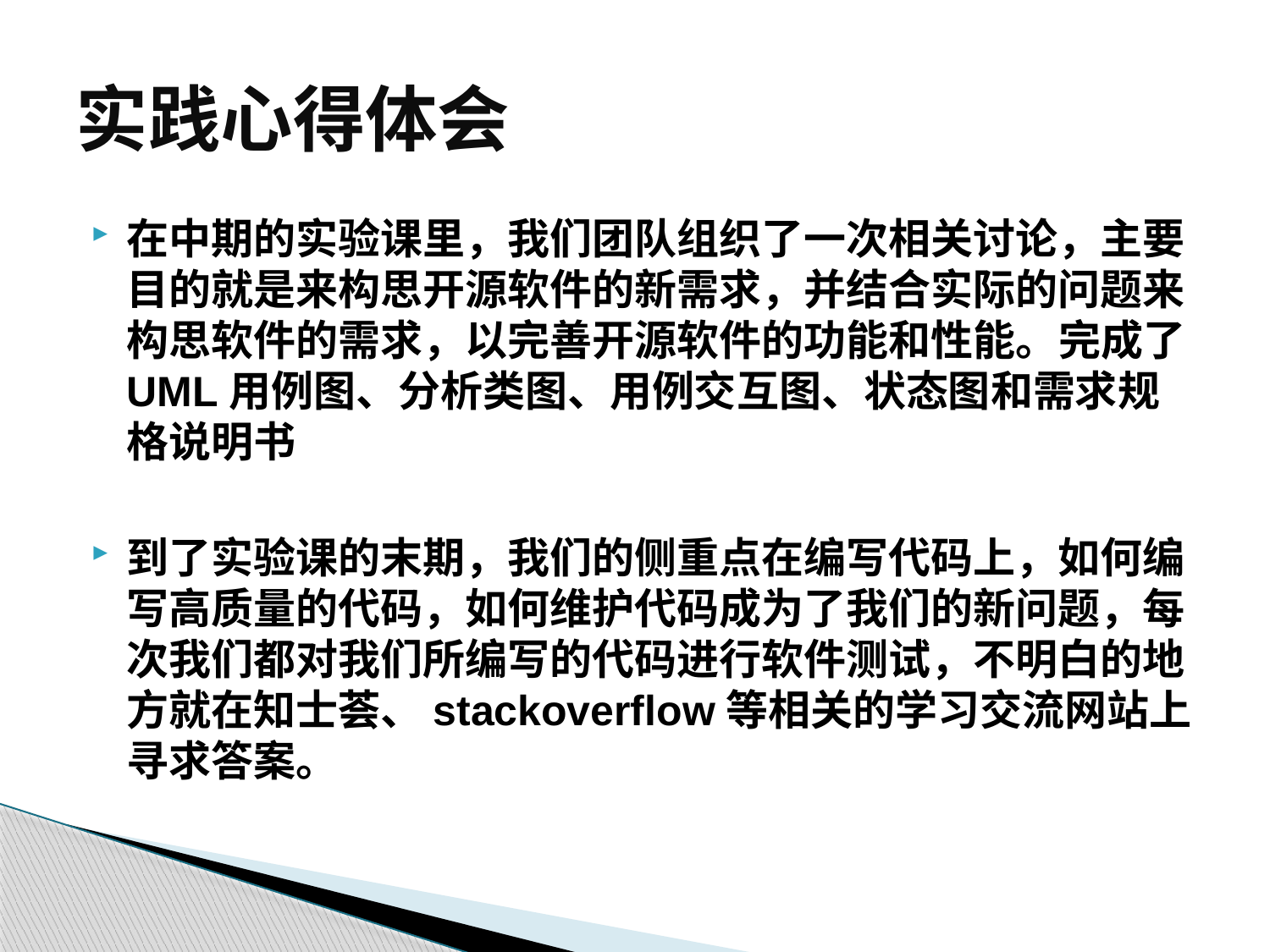

# 实践心得体会
在中期的实验课里，我们团队组织了一次相关讨论，主要目的就是来构思开源软件的新需求，并结合实际的问题来构思软件的需求，以完善开源软件的功能和性能。完成了UML用例图、分析类图、用例交互图、状态图和需求规格说明书

到了实验课的末期，我们的侧重点在编写代码上，如何编写高质量的代码，如何维护代码成为了我们的新问题，每次我们都对我们所编写的代码进行软件测试，不明白的地方就在知士荟、stackoverflow等相关的学习交流网站上寻求答案。